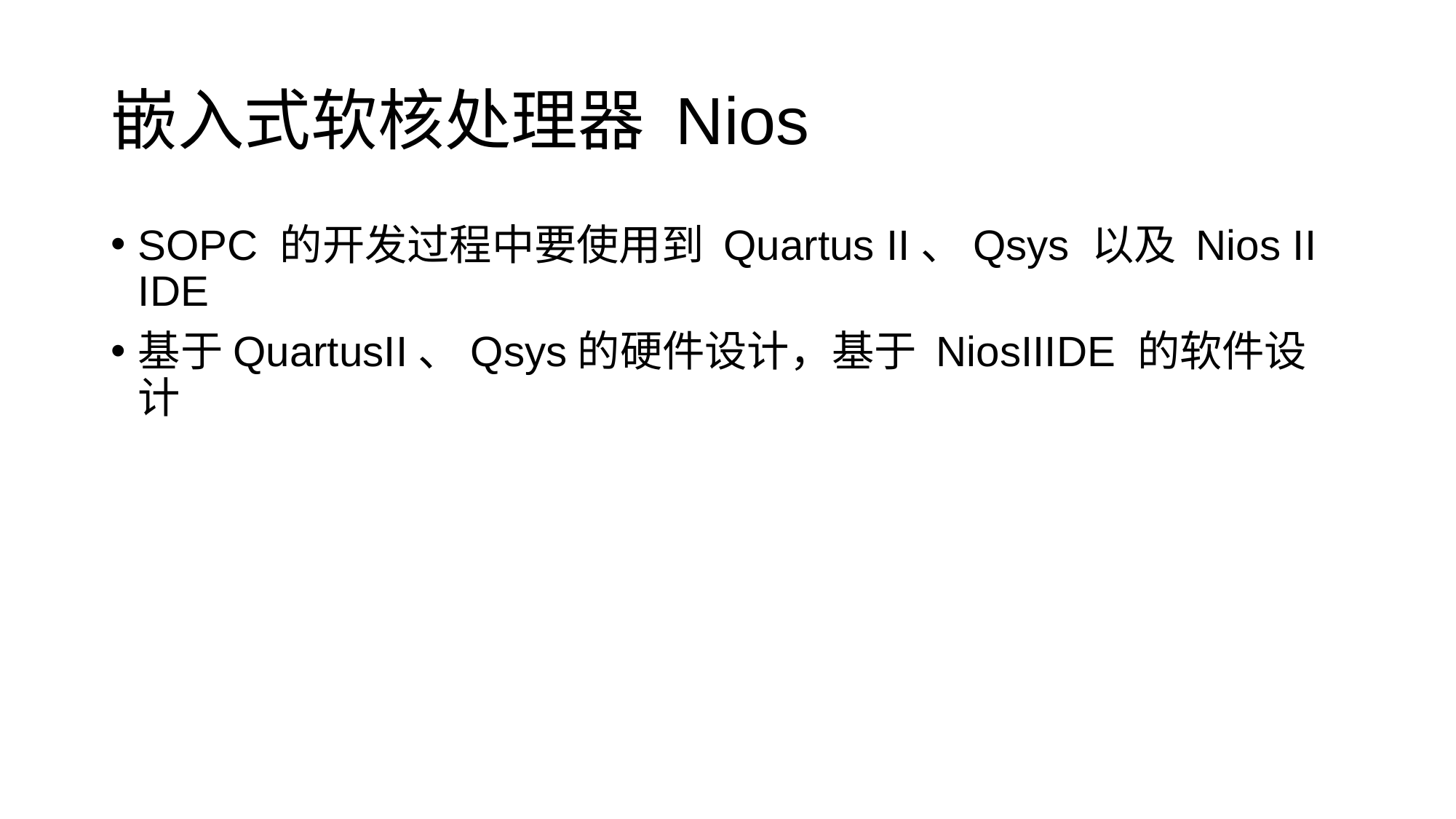

# 嵌入式软核处理器 Nios
SOPC 的开发过程中要使用到 Quartus II、Qsys 以及 Nios II IDE
基于QuartusII、Qsys的硬件设计，基于 NiosIIIDE 的软件设计